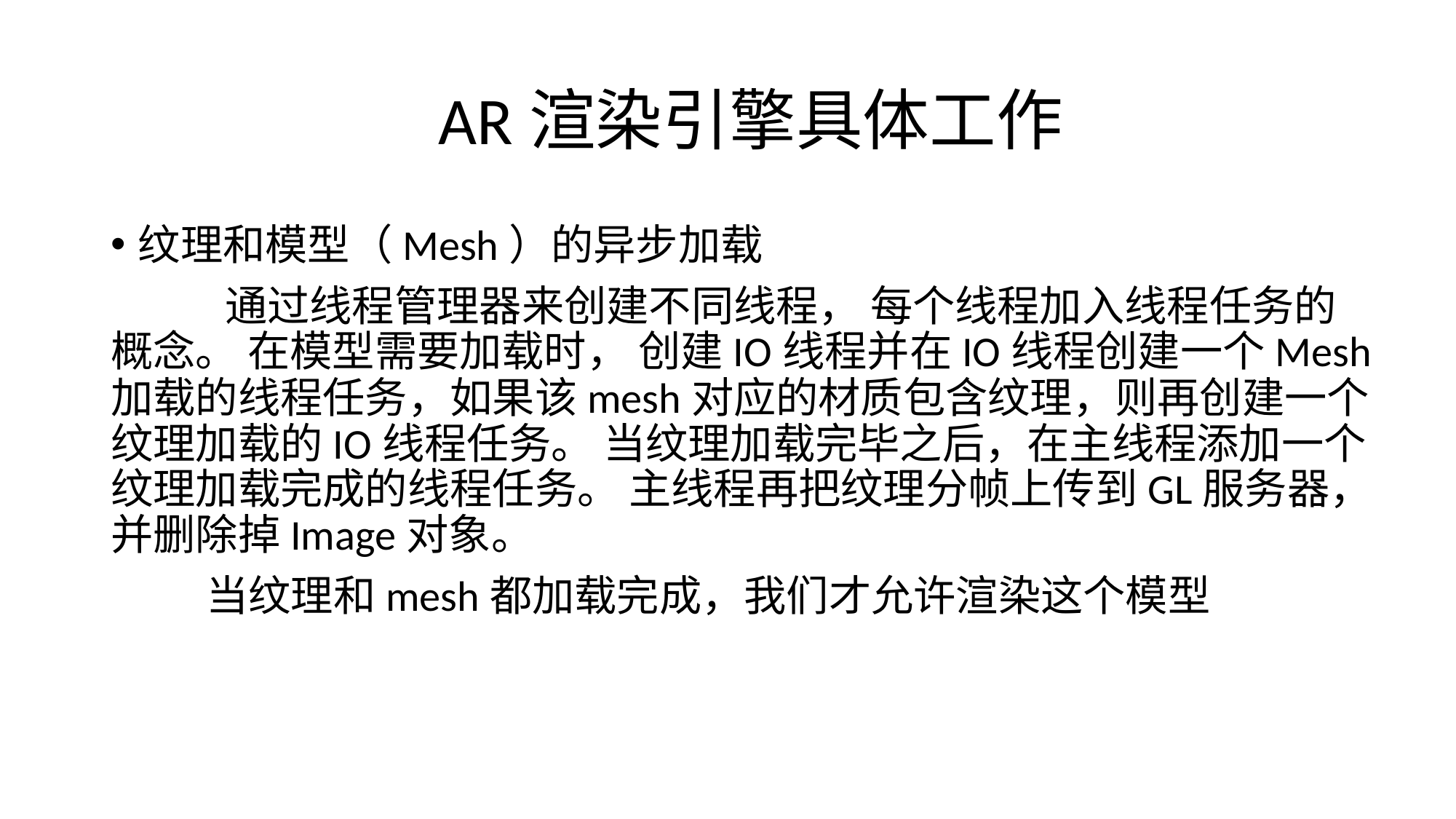

# AR渲染引擎具体工作
纹理和模型（Mesh）的异步加载
           通过线程管理器来创建不同线程， 每个线程加入线程任务的概念。 在模型需要加载时， 创建IO线程并在IO线程创建一个Mesh加载的线程任务，如果该mesh对应的材质包含纹理，则再创建一个纹理加载的IO线程任务。 当纹理加载完毕之后，在主线程添加一个纹理加载完成的线程任务。 主线程再把纹理分帧上传到GL服务器，并删除掉Image对象。
         当纹理和mesh都加载完成，我们才允许渲染这个模型